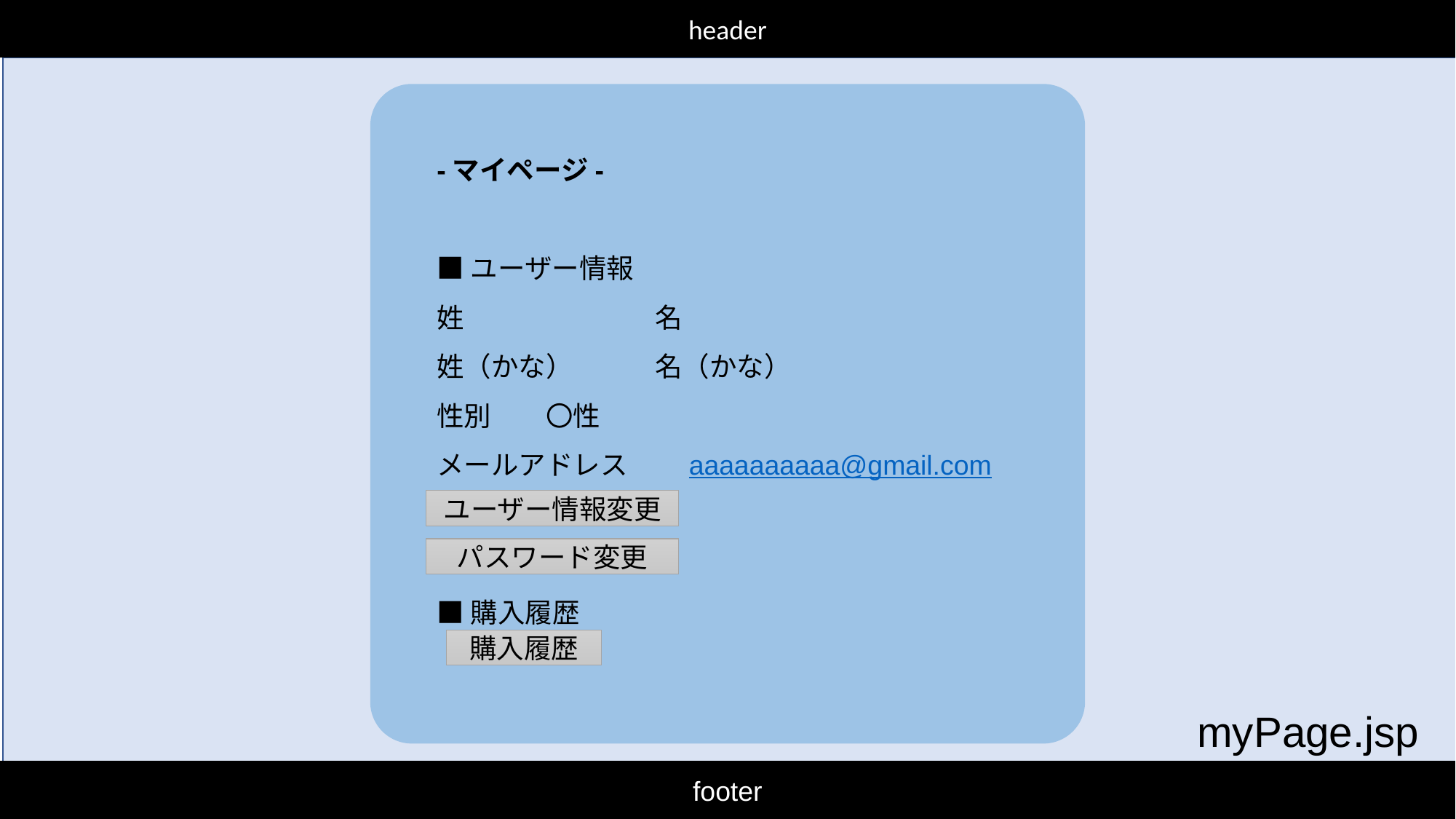

header

-マイページ-

■ユーザー情報
姓　　　　　　　名
姓（かな）　　　名（かな）
性別　　〇性
メールアドレス　　aaaaaaaaaa@gmail.com

■購入履歴

ユーザー情報変更
パスワード変更
購入履歴
myPage.jsp
footer